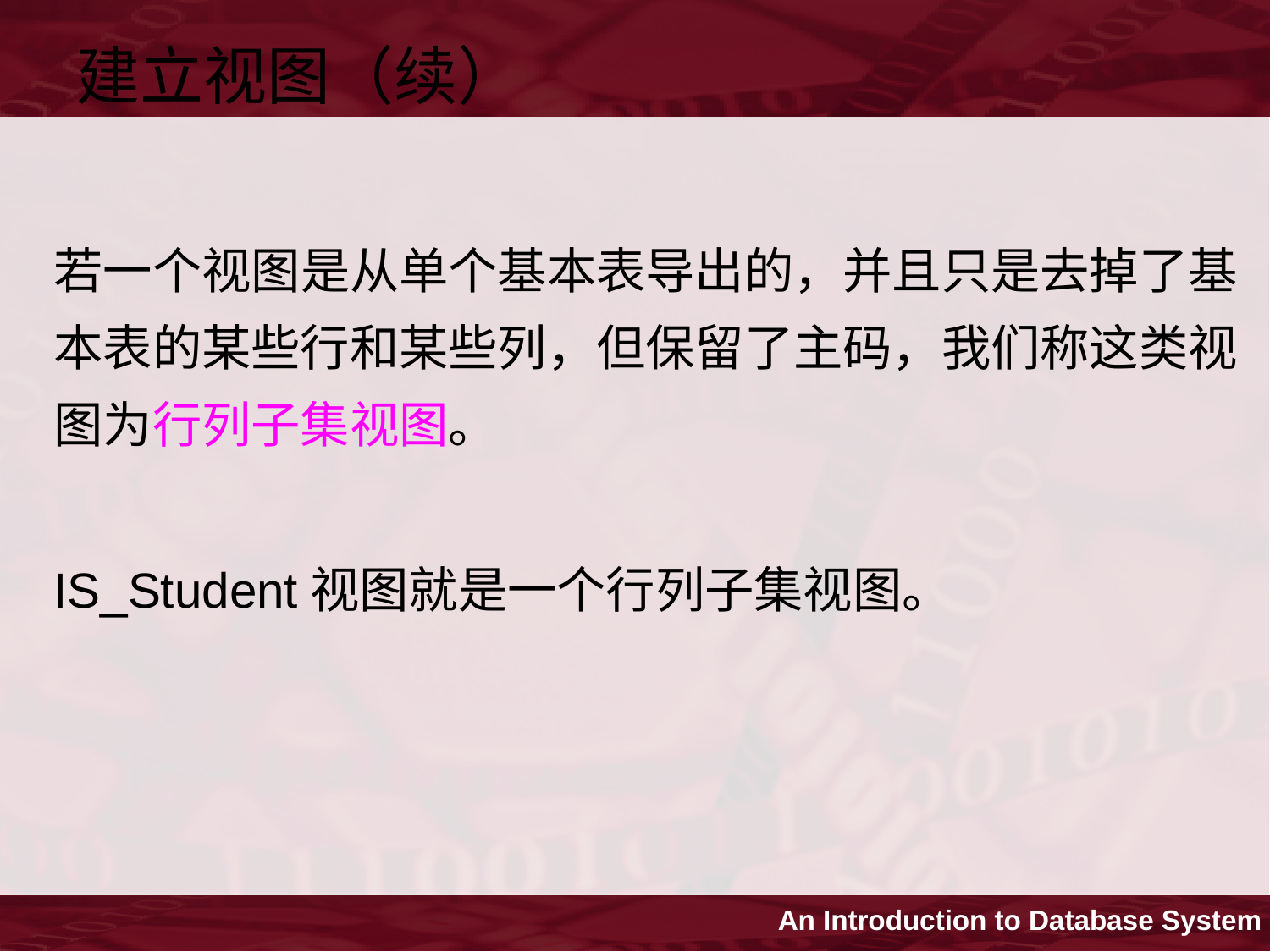

建立视图（续）

若一个视图是从单个基本表导出的，并且只是去掉了基本表的某些行和某些列，但保留了主码，我们称这类视图为行列子集视图。

IS_Student视图就是一个行列子集视图。